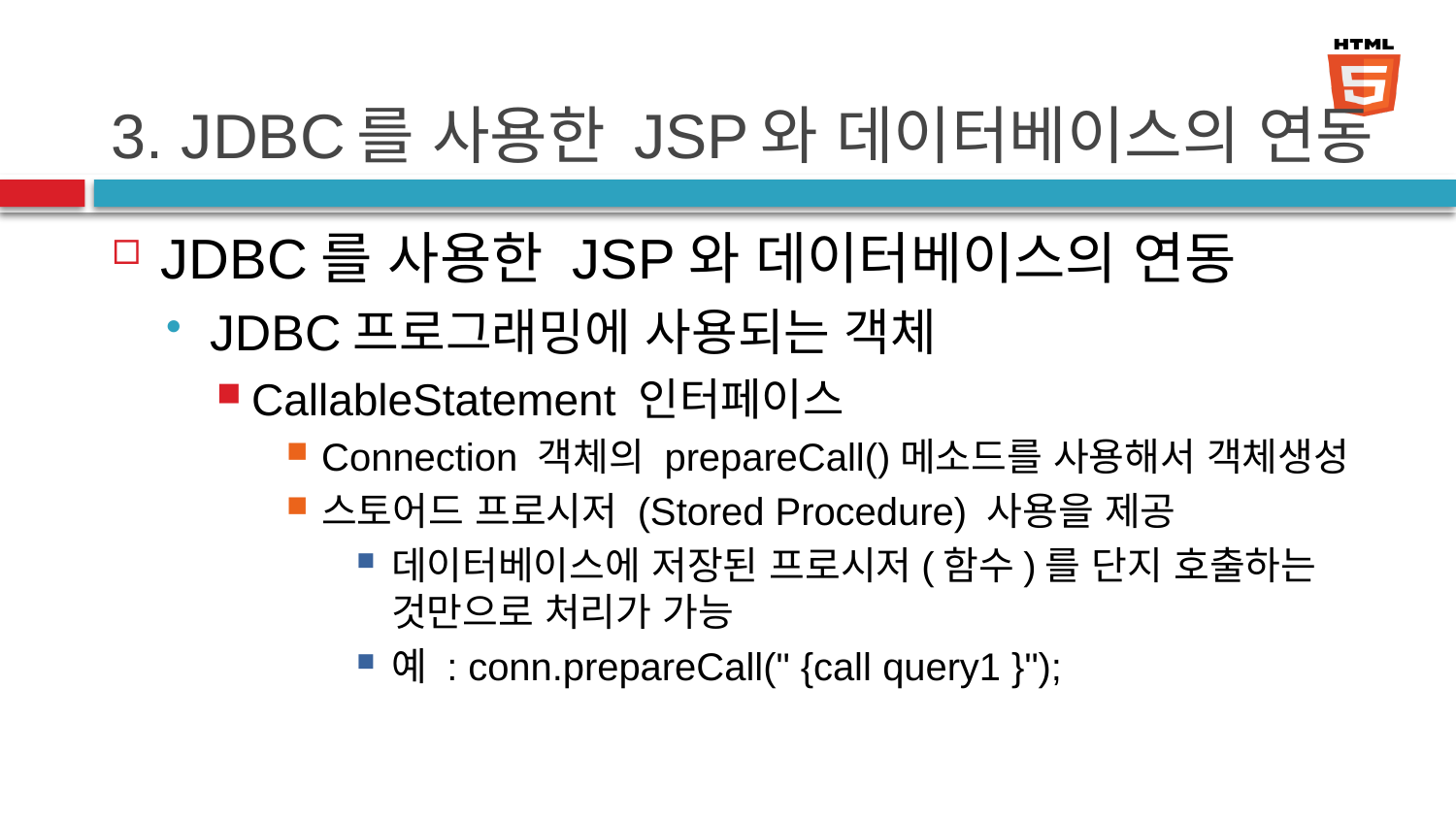

# 3. JDBC를 사용한 JSP와 데이터베이스의 연동
JDBC를 사용한 JSP와 데이터베이스의 연동
JDBC프로그래밍에 사용되는 객체
CallableStatement 인터페이스
Connection 객체의 prepareCall()메소드를 사용해서 객체생성
스토어드 프로시저 (Stored Procedure) 사용을 제공
데이터베이스에 저장된 프로시저(함수)를 단지 호출하는 것만으로 처리가 가능
예 : conn.prepareCall(" {call query1 }");